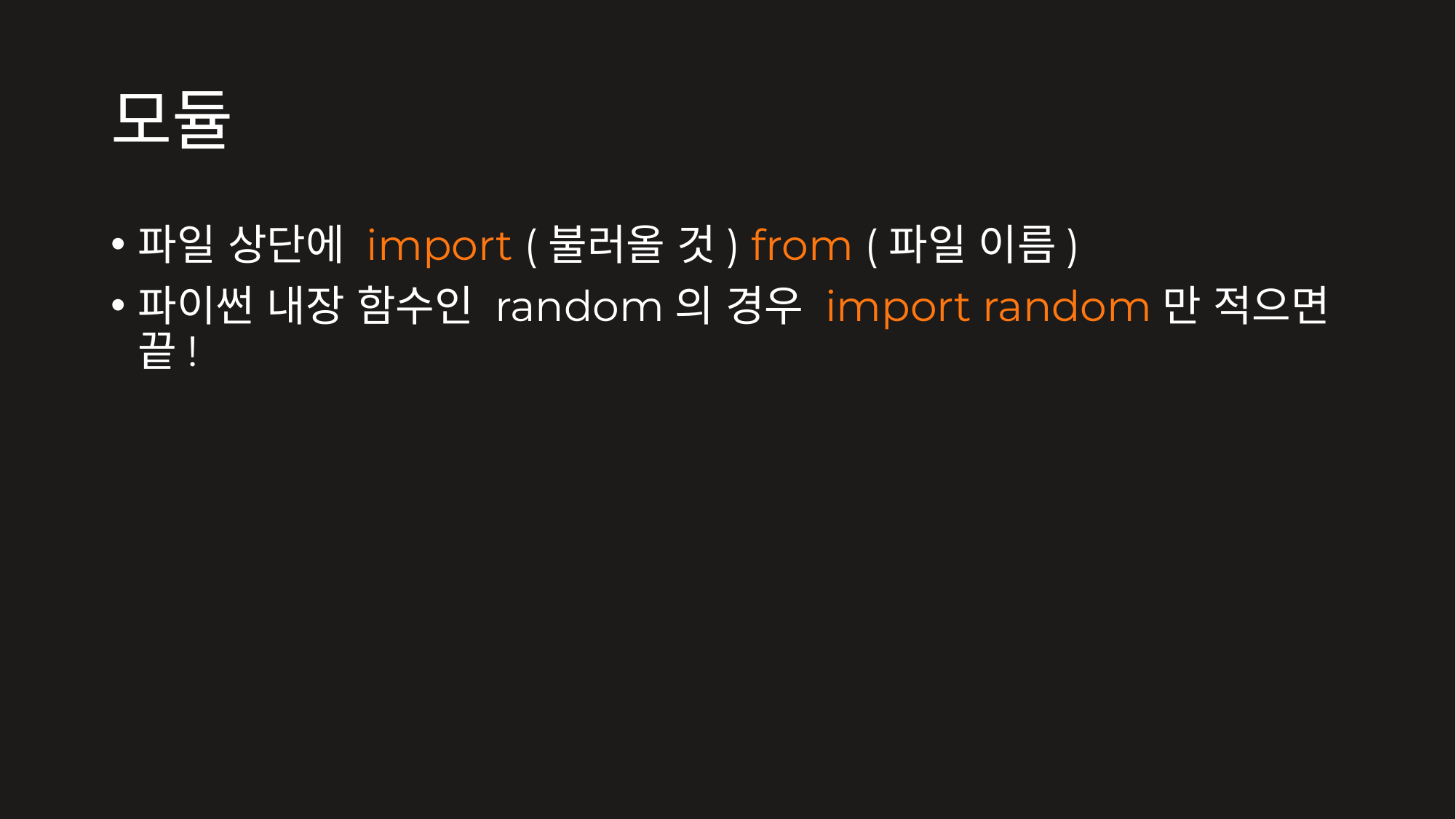

# 모듈
파일 상단에 import (불러올 것) from (파일 이름)
파이썬 내장 함수인 random의 경우 import random만 적으면 끝!